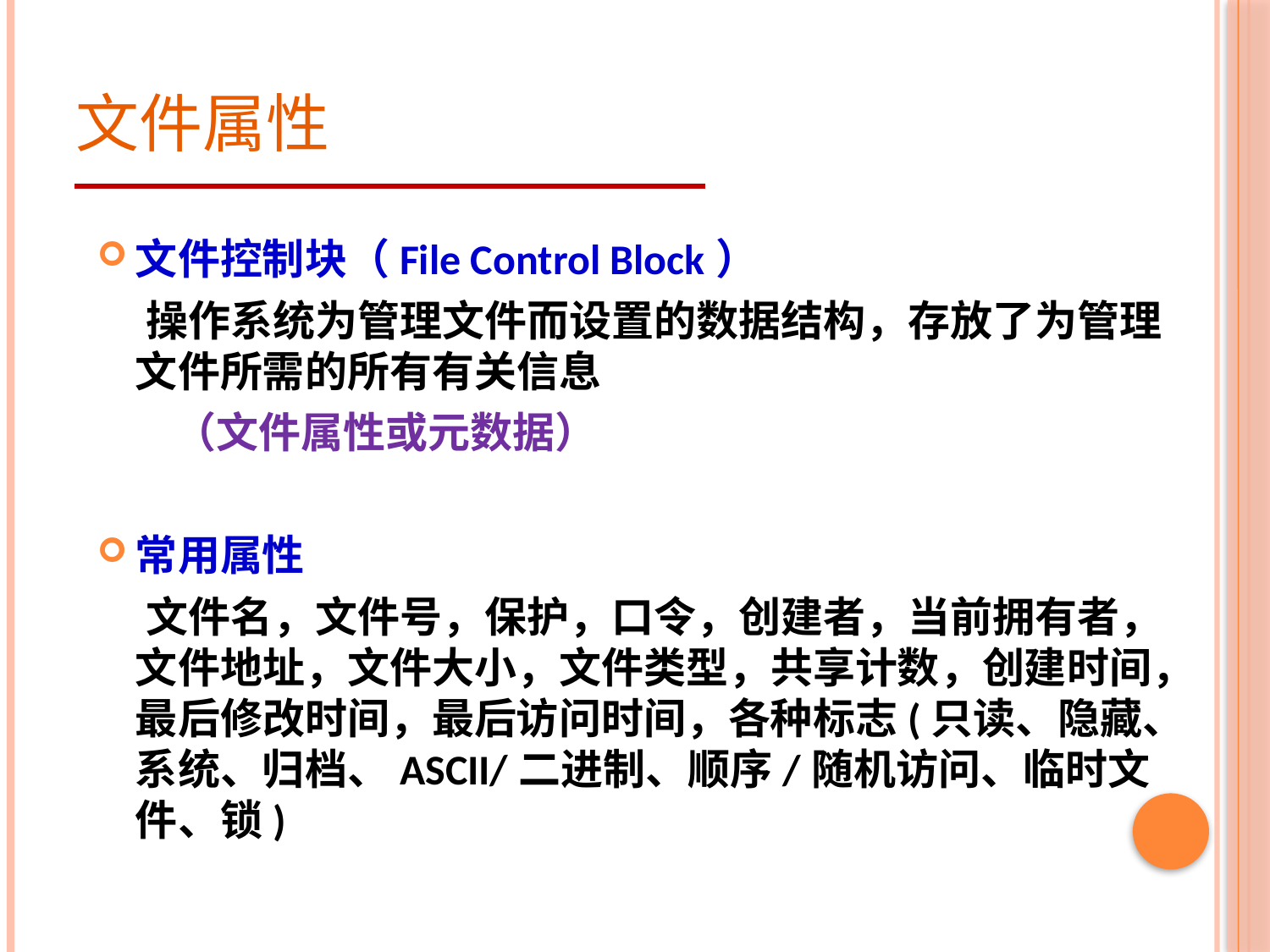

# 文件属性
文件控制块（File Control Block）
    操作系统为管理文件而设置的数据结构，存放了为管理文件所需的所有有关信息
       （文件属性或元数据）

常用属性
    文件名，文件号，保护，口令，创建者，当前拥有者，文件地址，文件大小，文件类型，共享计数，创建时间，最后修改时间，最后访问时间，各种标志(只读、隐藏、系统、归档、ASCII/二进制、顺序/随机访问、临时文件、锁)